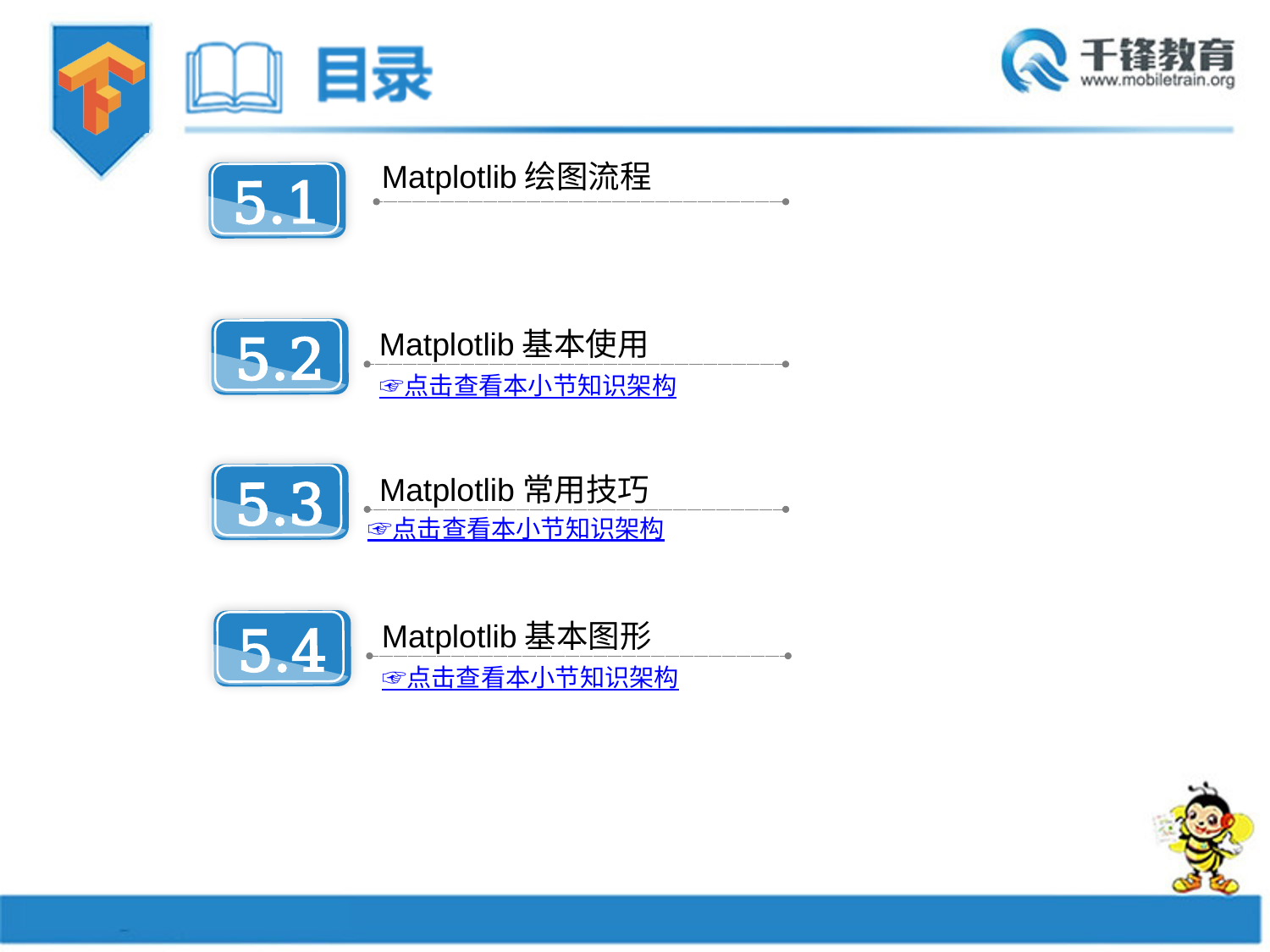

Matplotlib绘图流程
5.1

Matplotlib基本使用

5.2

☞点击查看本小节知识架构
Matplotlib常用技巧

5.3

☞点击查看本小节知识架构
Matplotlib基本图形

5.4

☞点击查看本小节知识架构